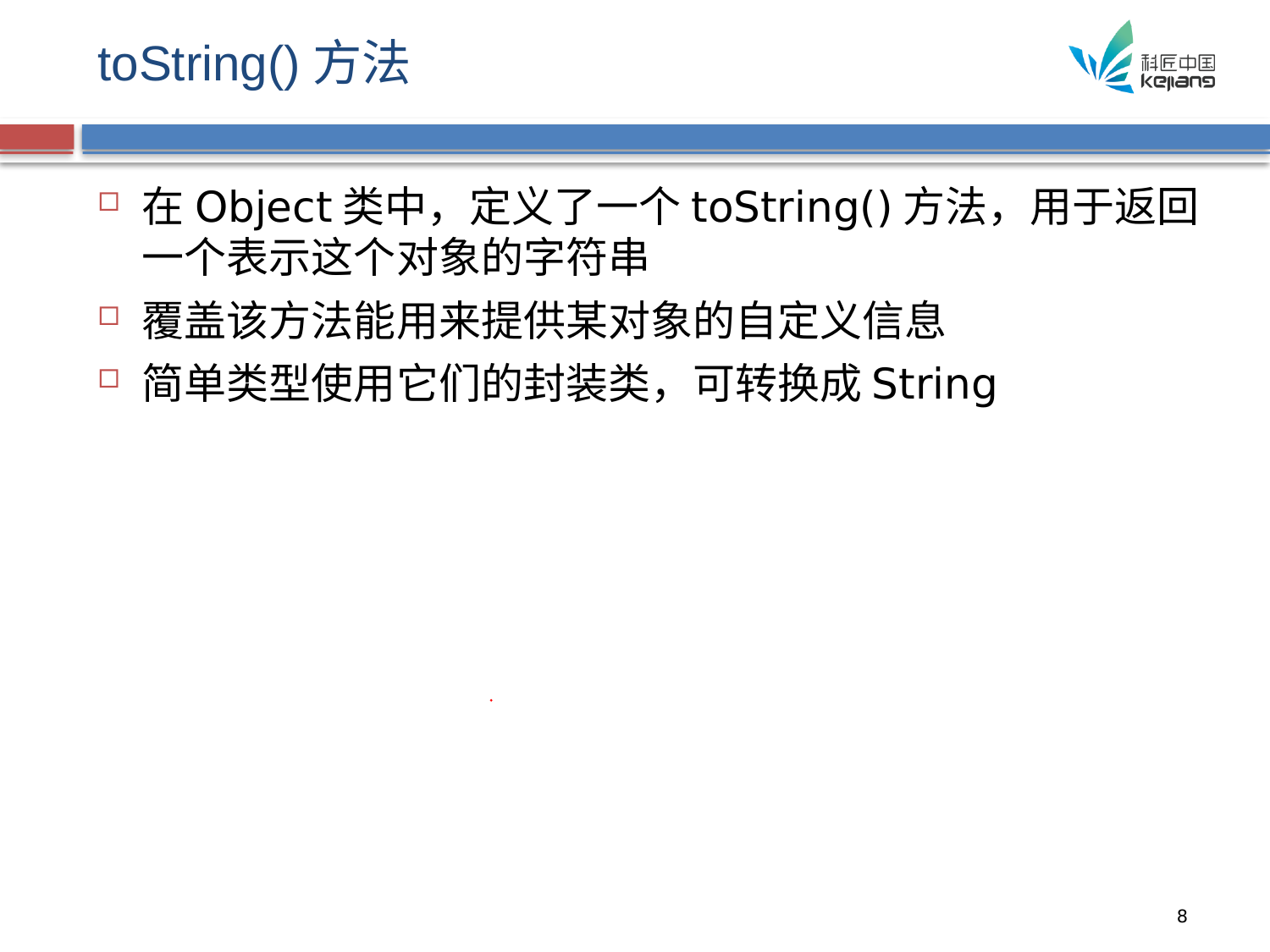

# toString()方法
在Object类中，定义了一个toString()方法，用于返回一个表示这个对象的字符串
覆盖该方法能用来提供某对象的自定义信息
简单类型使用它们的封装类，可转换成String

8